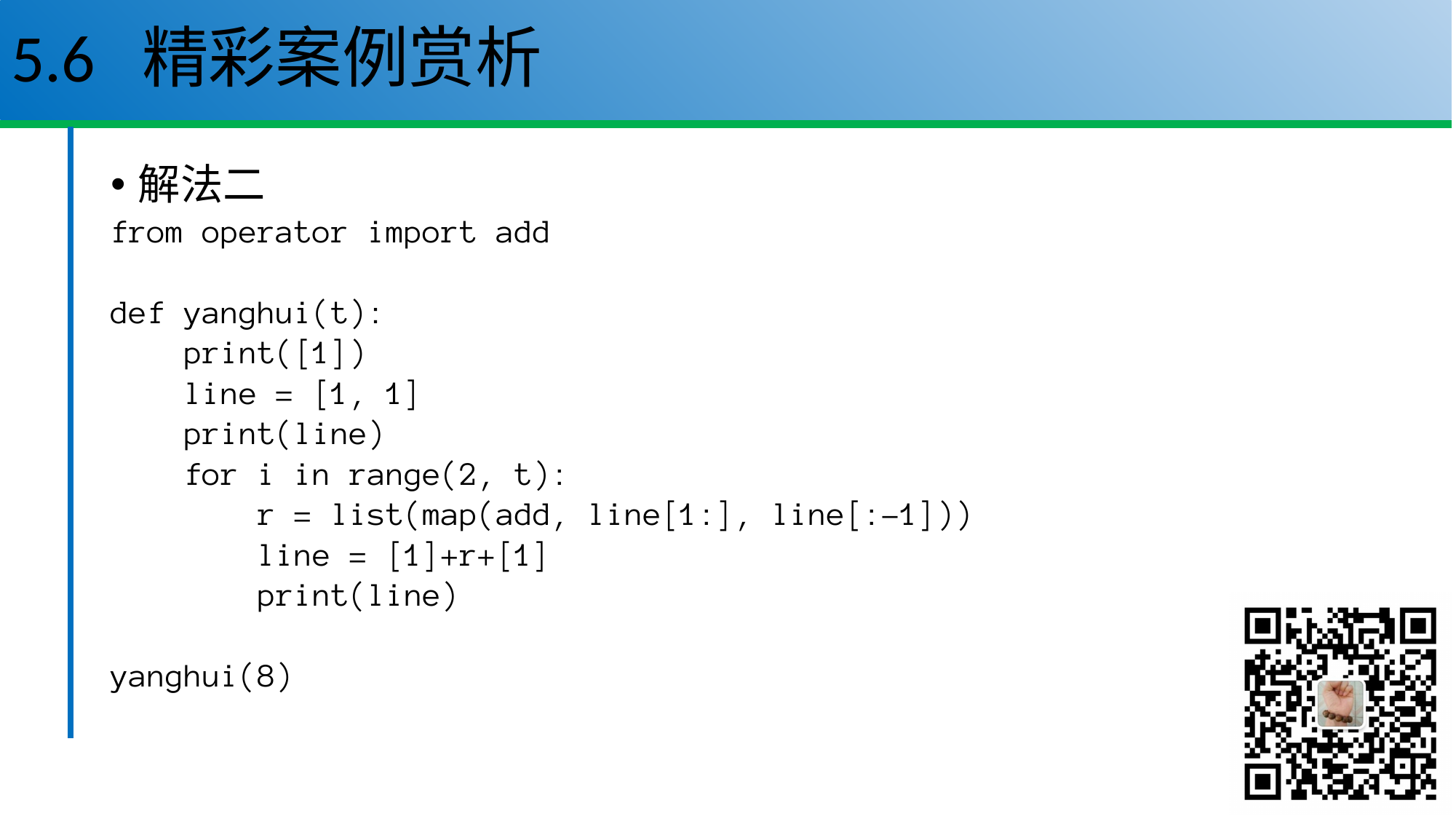

# 5.6  精彩案例赏析
解法二
from operator import add

def yanghui(t):
    print([1])
    line = [1, 1]
    print(line)
    for i in range(2, t):
        r = list(map(add, line[1:], line[:-1]))
        line = [1]+r+[1]
        print(line)

yanghui(8)
36